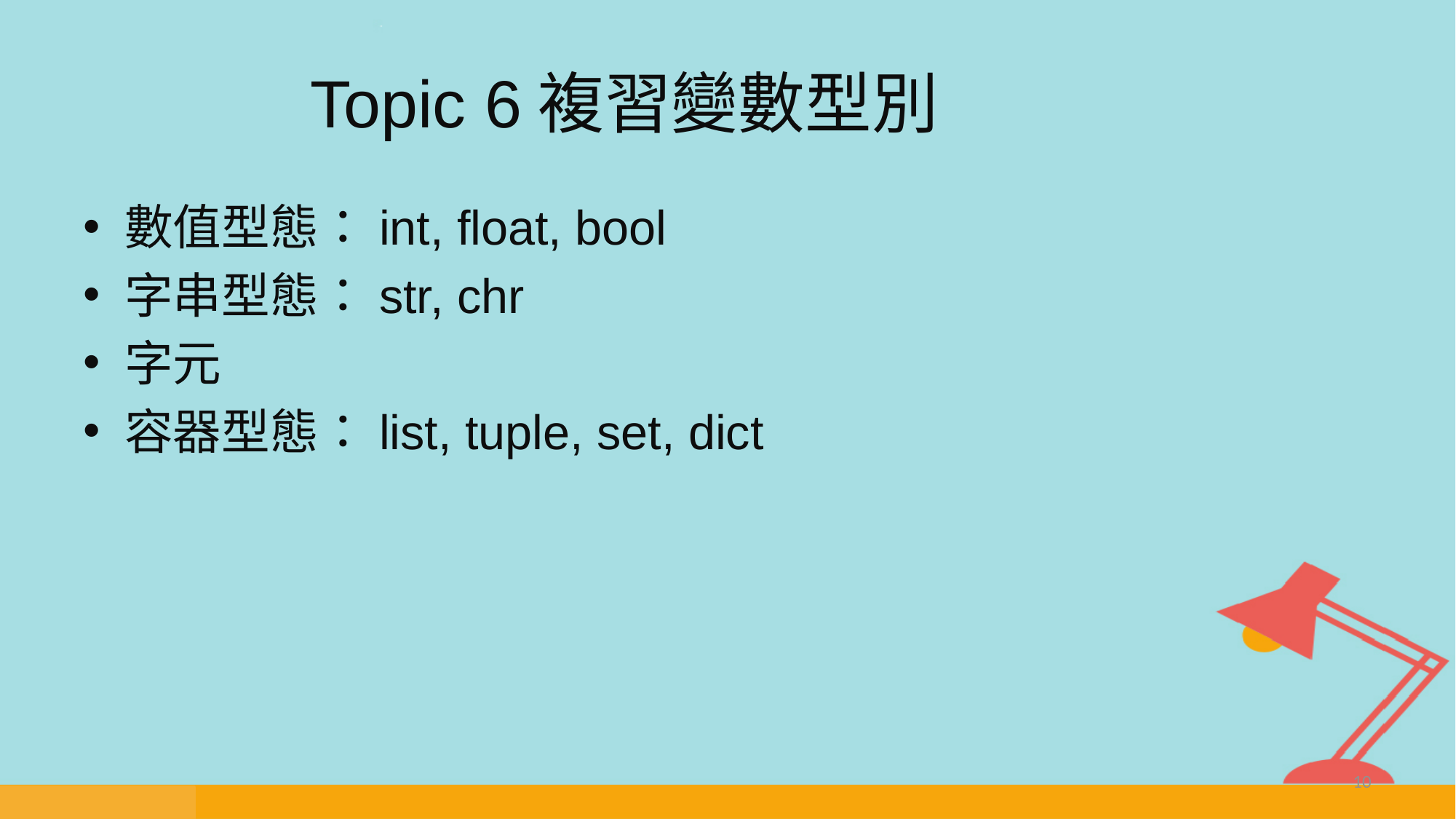

# Topic 6複習變數型別
數值型態：int, float, bool
字串型態：str, chr
字元
容器型態：list, tuple, set, dict

10